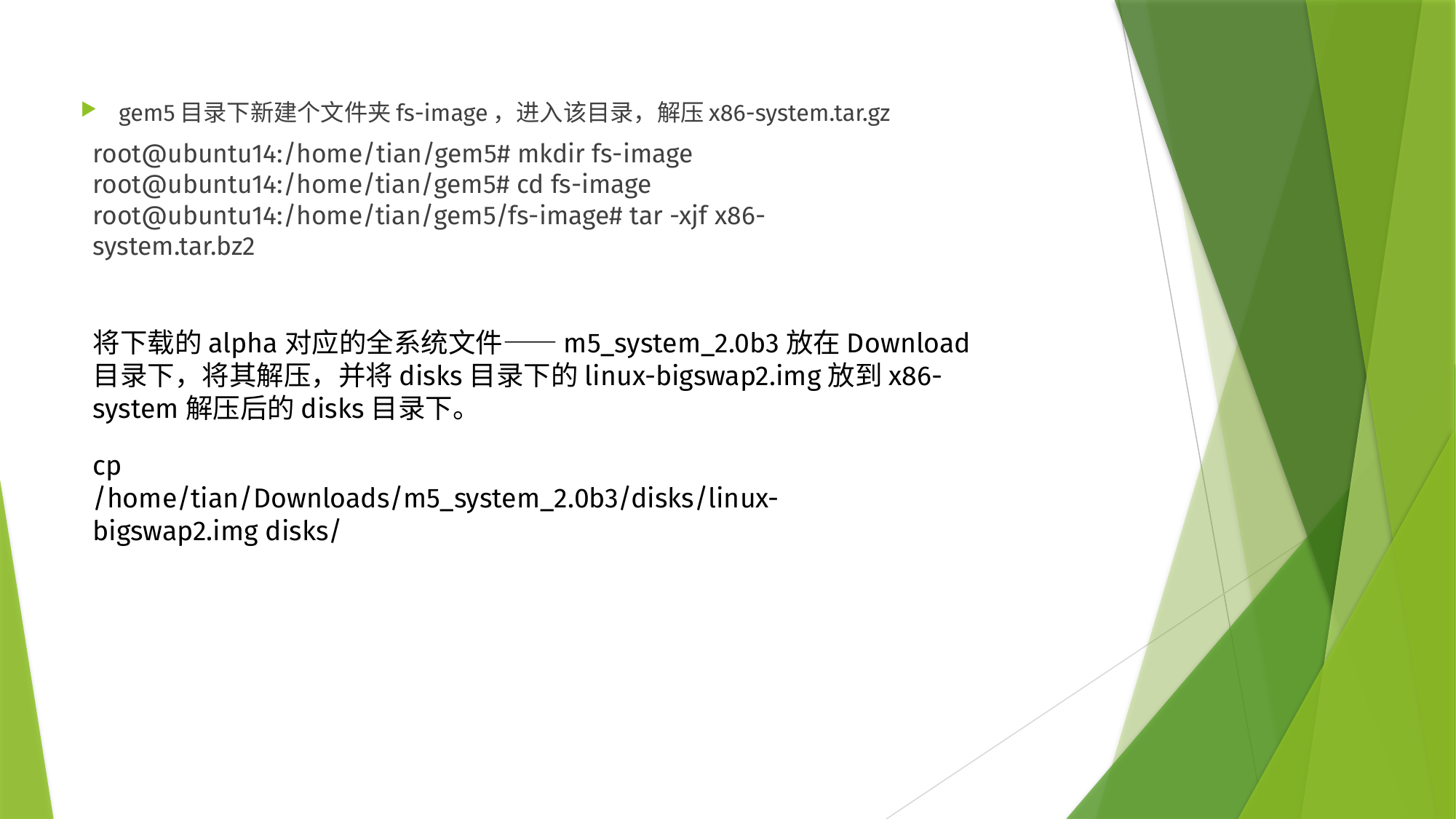

gem5目录下新建个文件夹fs-image，进入该目录，解压x86-system.tar.gz
root@ubuntu14:/home/tian/gem5# mkdir fs-image
root@ubuntu14:/home/tian/gem5# cd fs-image
root@ubuntu14:/home/tian/gem5/fs-image# tar -xjf x86-system.tar.bz2
将下载的alpha对应的全系统文件——m5_system_2.0b3放在Download目录下，将其解压，并将disks目录下的linux-bigswap2.img放到x86-system解压后的disks目录下。
cp /home/tian/Downloads/m5_system_2.0b3/disks/linux-bigswap2.img disks/